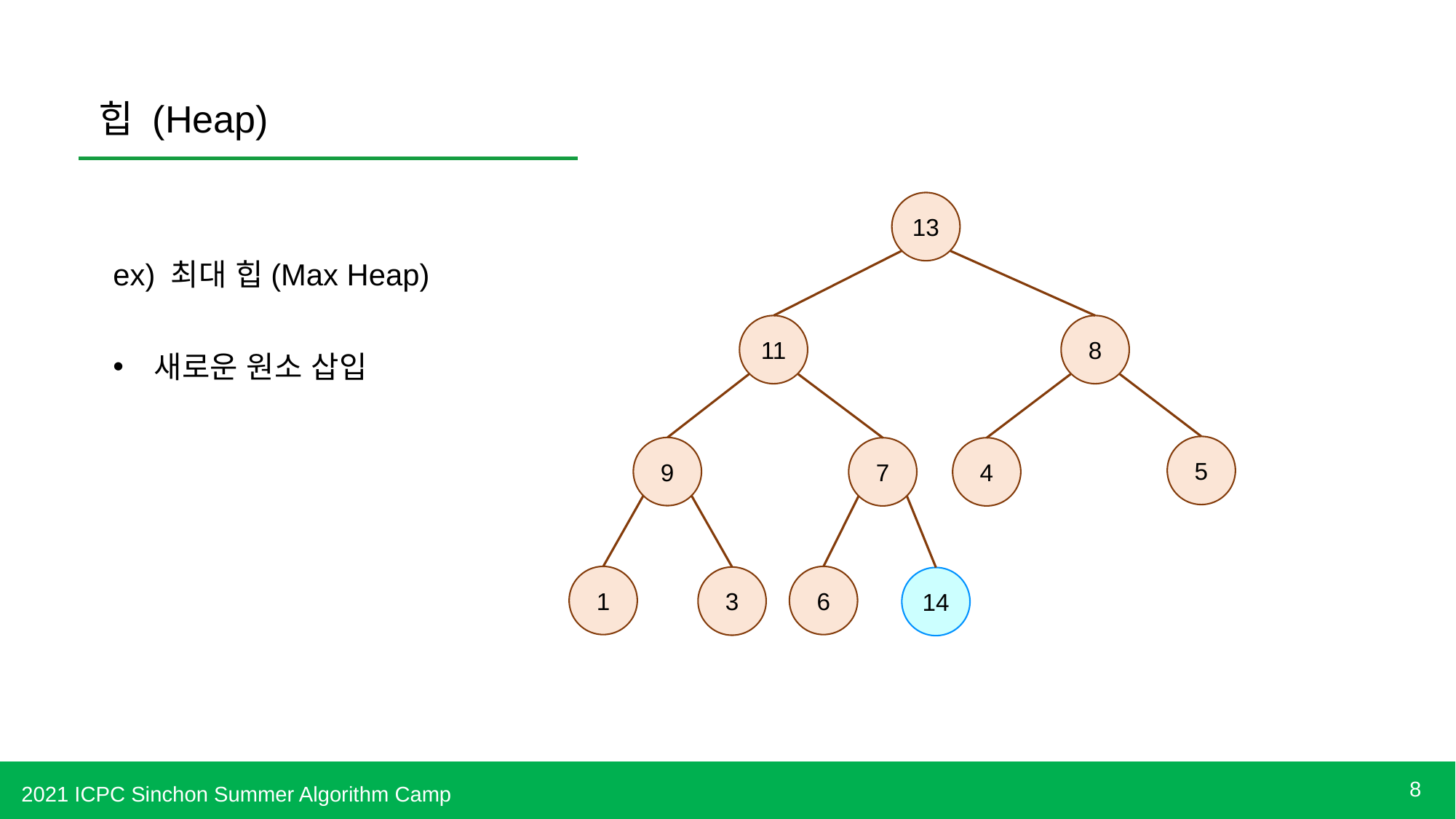

힙 (Heap)
13
ex) 최대 힙(Max Heap)
11
8
새로운 원소 삽입
5
9
4
7
1
6
3
14

8
2021 ICPC Sinchon Summer Algorithm Camp